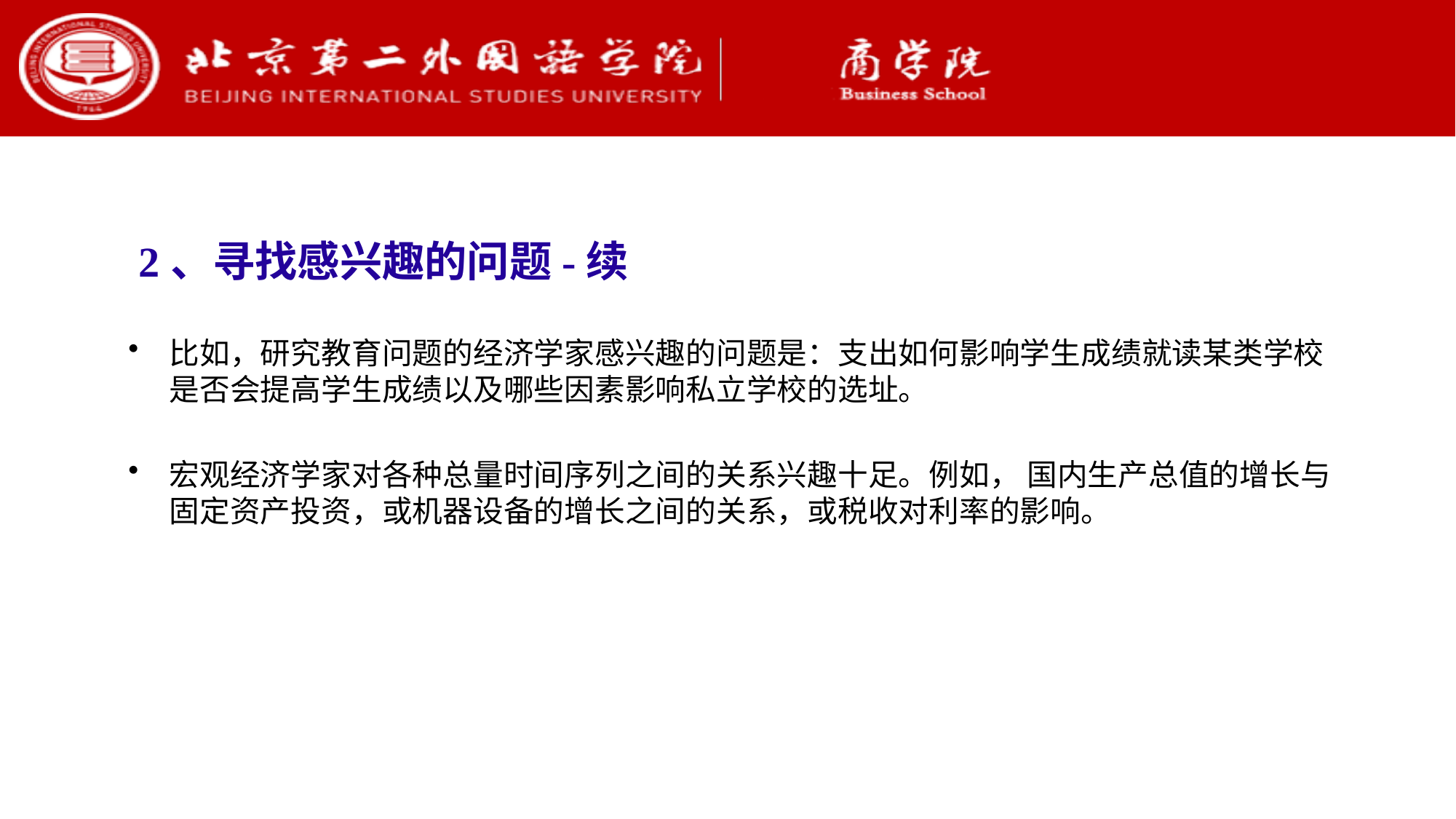

2、寻找感兴趣的问题-续

比如，研究教育问题的经济学家感兴趣的问题是：支出如何影响学生成绩就读某类学校是否会提高学生成绩以及哪些因素影响私立学校的选址。

宏观经济学家对各种总量时间序列之间的关系兴趣十足。例如， 国内生产总值的增长与固定资产投资，或机器设备的增长之间的关系，或税收对利率的影响。